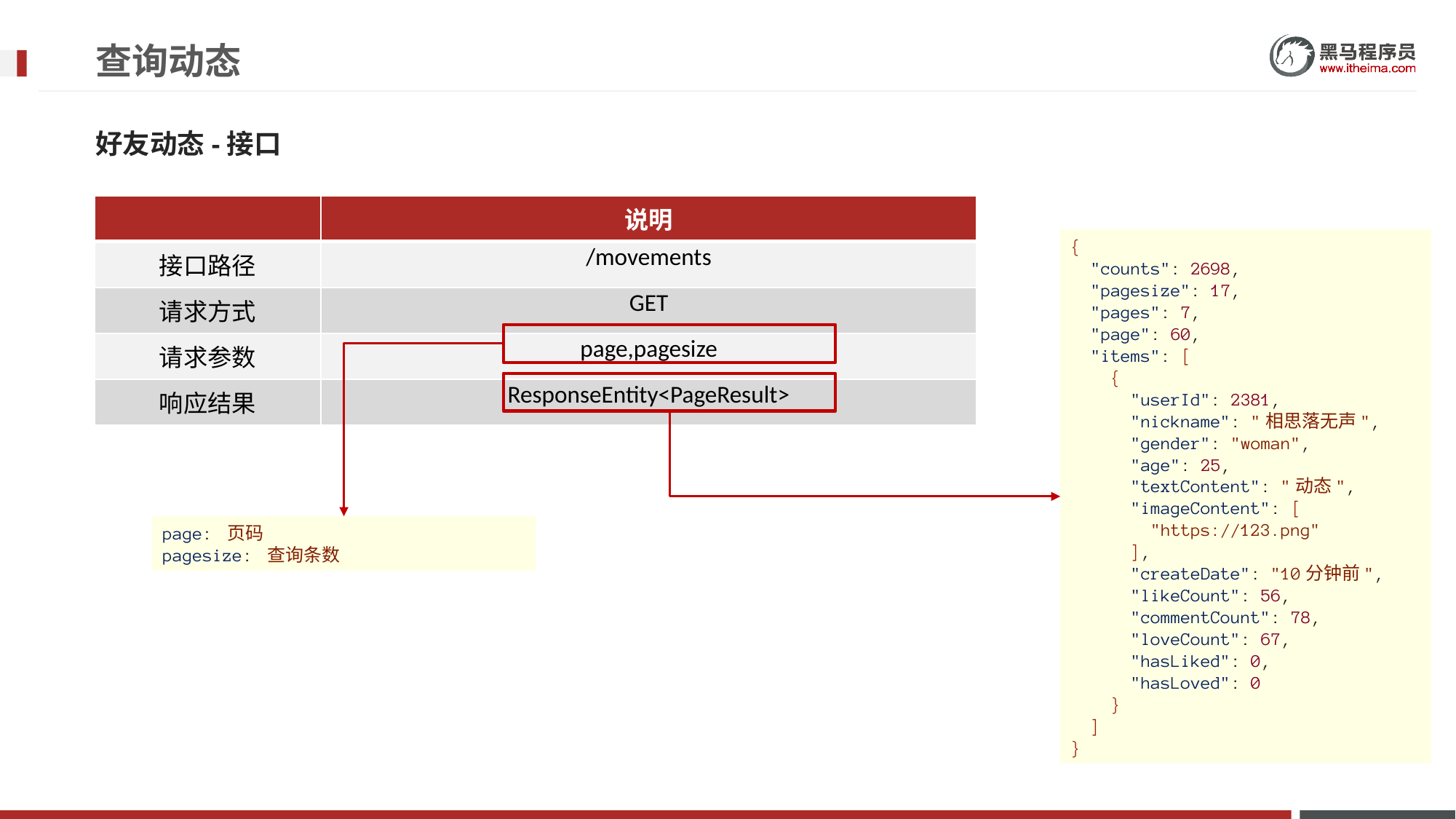

# 查询动态
好友动态-接口
|  | 说明 |
| --- | --- |
| 接口路径 | /movements |
| 请求方式 | GET |
| 请求参数 | page,pagesize |
| 响应结果 | ResponseEntity<PageResult> |
{
  "counts": 2698,
  "pagesize": 17,
  "pages": 7,
  "page": 60,
  "items": [
    {
      "userId": 2381,
      "nickname": "相思落无声",
      "gender": "woman",
      "age": 25,
      "textContent": "动态",
      "imageContent": [
        "https://123.png"
      ],
      "createDate": "10分钟前",
      "likeCount": 56,
      "commentCount": 78,
      "loveCount": 67,
      "hasLiked": 0,
      "hasLoved": 0
    }
  ]
}

page: 页码
pagesize: 查询条数